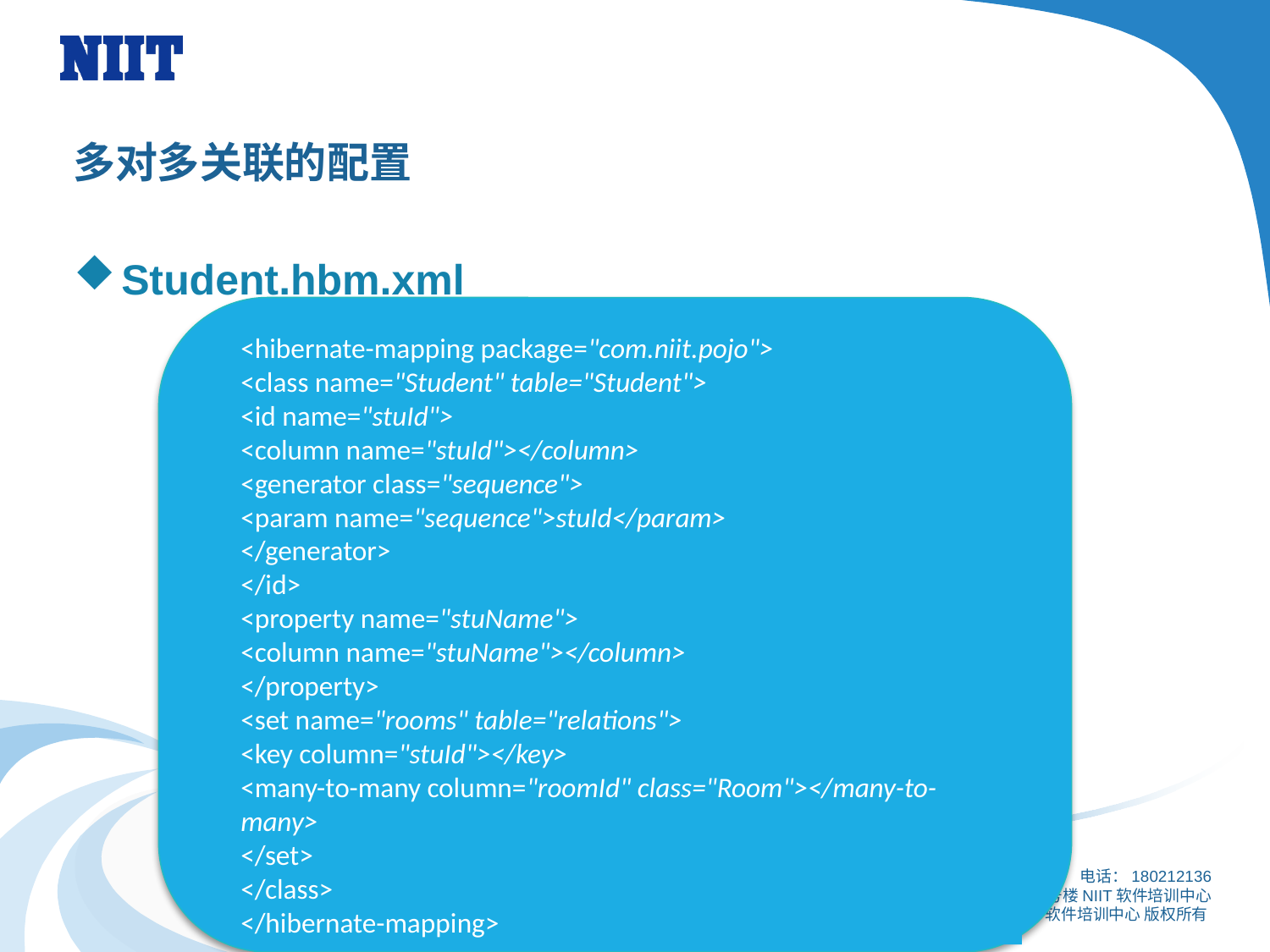

# 多对多关联的配置
Student.hbm.xml

<hibernate-mapping package="com.niit.pojo">
<class name="Student" table="Student">
<id name="stuId">
<column name="stuId"></column>
<generator class="sequence">
<param name="sequence">stuId</param>
</generator>
</id>
<property name="stuName">
<column name="stuName"></column>
</property>
<set name="rooms" table="relations">
<key column="stuId"></key>
<many-to-many column="roomId" class="Room"></many-to-many>
</set>
</class>
</hibernate-mapping>